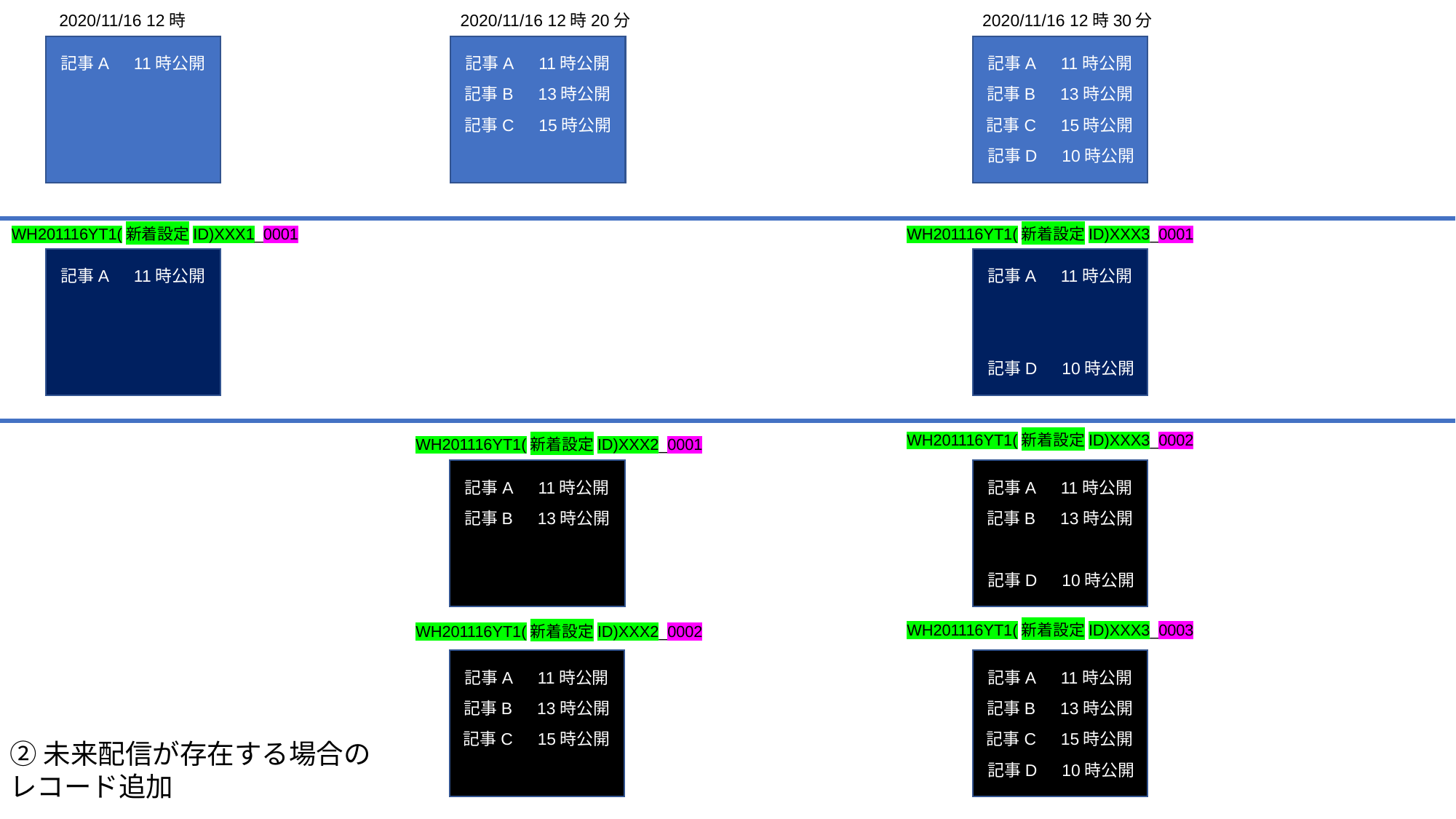

2020/11/16 12時
2020/11/16 12時20分

記事A　11時公開
記事B　13時公開
記事C　15時公開
WH201116YT1(新着設定ID)XXX2_0001

記事A　11時公開
記事B　13時公開
WH201116YT1(新着設定ID)XXX2_0002

記事A　11時公開
記事B　13時公開
記事C　15時公開
2020/11/16 12時30分

記事A　11時公開
記事B　13時公開
記事C　15時公開
記事D　10時公開
WH201116YT1(新着設定ID)XXX3_0001

記事A　11時公開
記事D　10時公開
WH201116YT1(新着設定ID)XXX3_0002

記事A　11時公開
記事B　13時公開
記事D　10時公開
WH201116YT1(新着設定ID)XXX3_0003

記事A　11時公開
記事B　13時公開
記事C　15時公開
記事D　10時公開

記事A　11時公開
WH201116YT1(新着設定ID)XXX1_0001

記事A　11時公開
②未来配信が存在する場合の
レコード追加